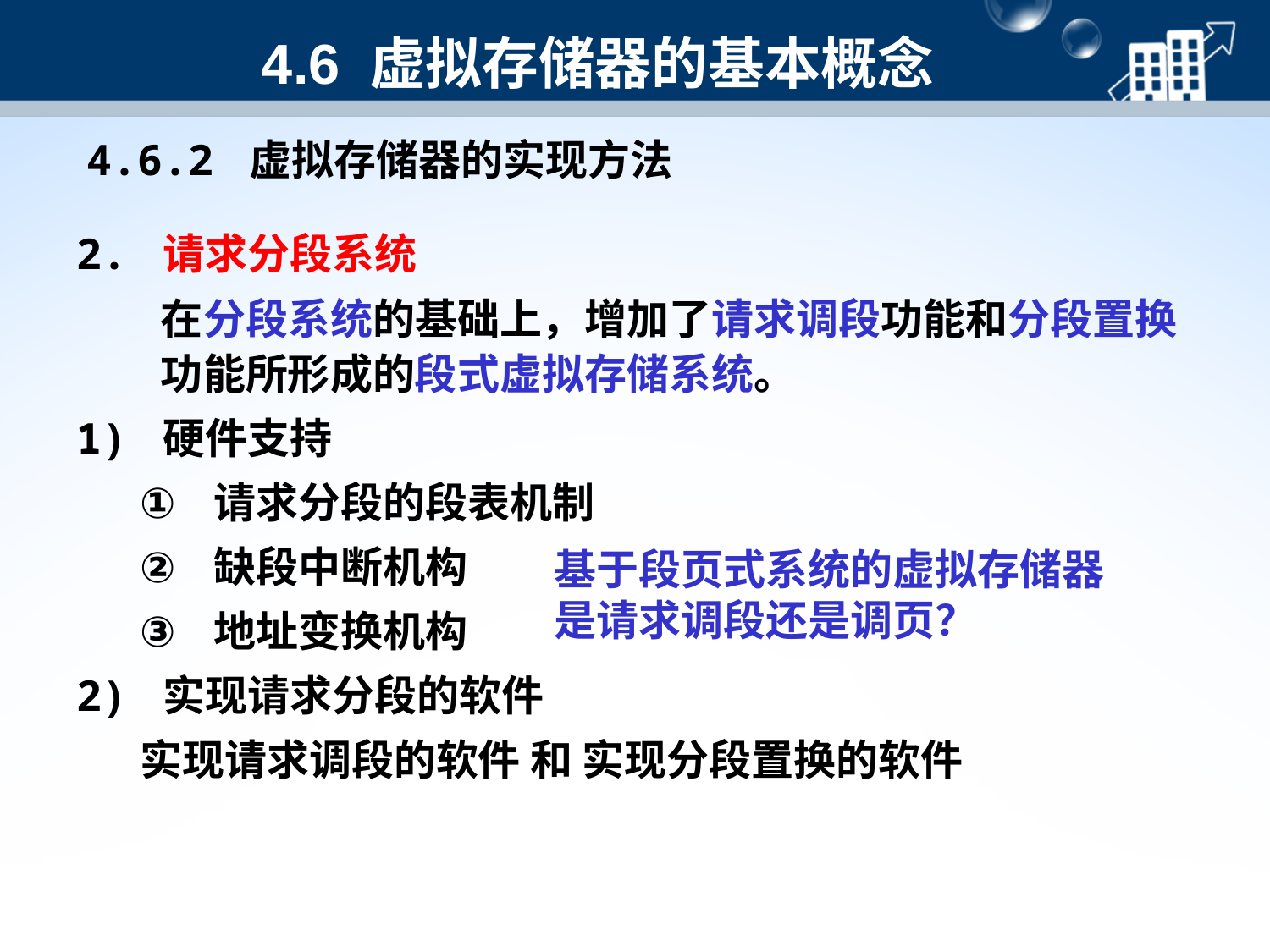

4.6 虚拟存储器的基本概念
# 4.6.2 虚拟存储器的实现方法
2. 请求分段系统
	在分段系统的基础上，增加了请求调段功能和分段置换功能所形成的段式虚拟存储系统。
1) 硬件支持
请求分段的段表机制
缺段中断机构
地址变换机构
2) 实现请求分段的软件
实现请求调段的软件 和 实现分段置换的软件
基于段页式系统的虚拟存储器
是请求调段还是调页？